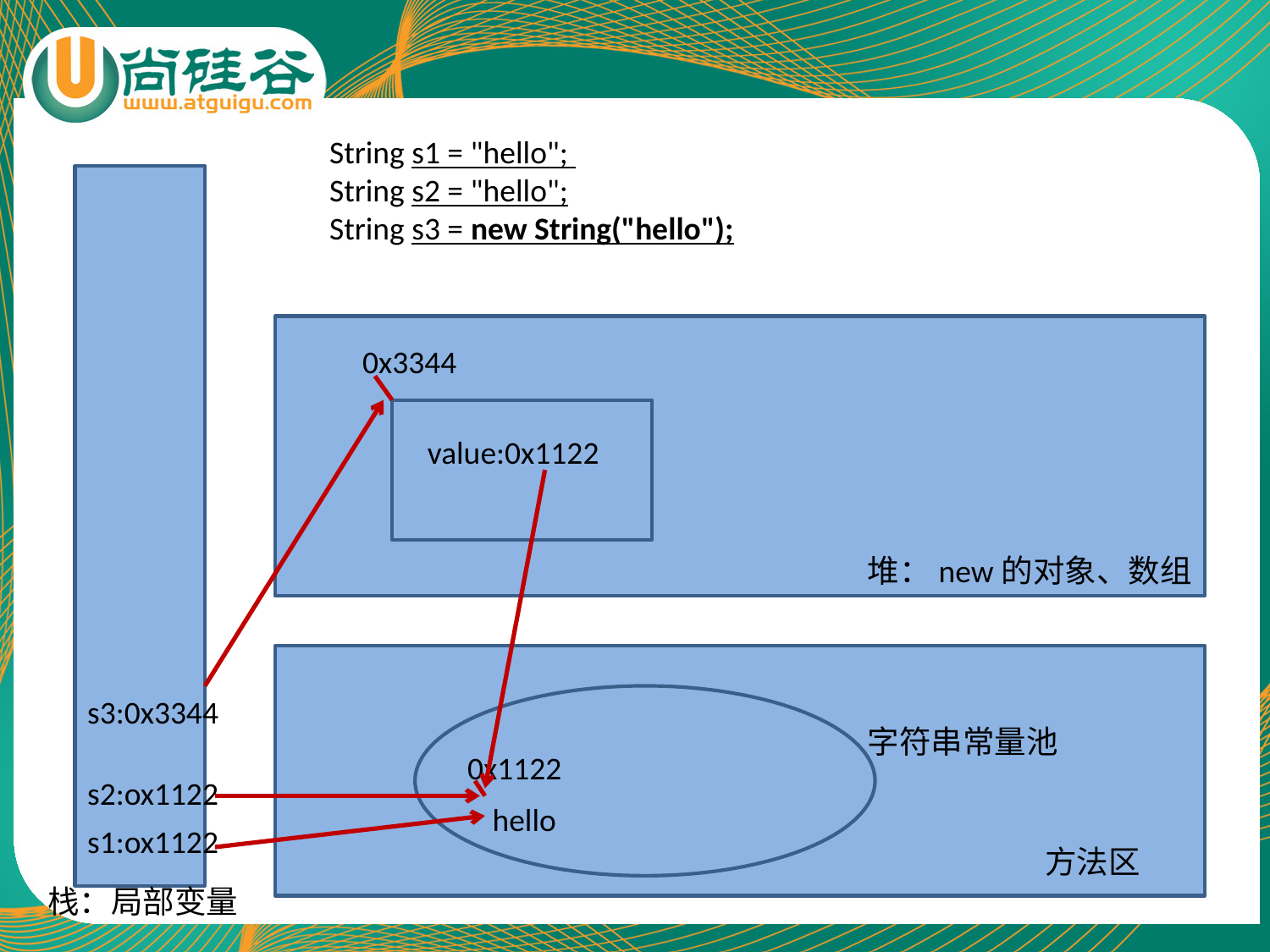

String s1 = "hello";
String s2 = "hello";
String s3 = new String("hello");

0x3344

value:0x1122
堆：new的对象、数组

s3:0x3344

字符串常量池
0x1122
s2:ox1122
hello
s1:ox1122
方法区
栈：局部变量